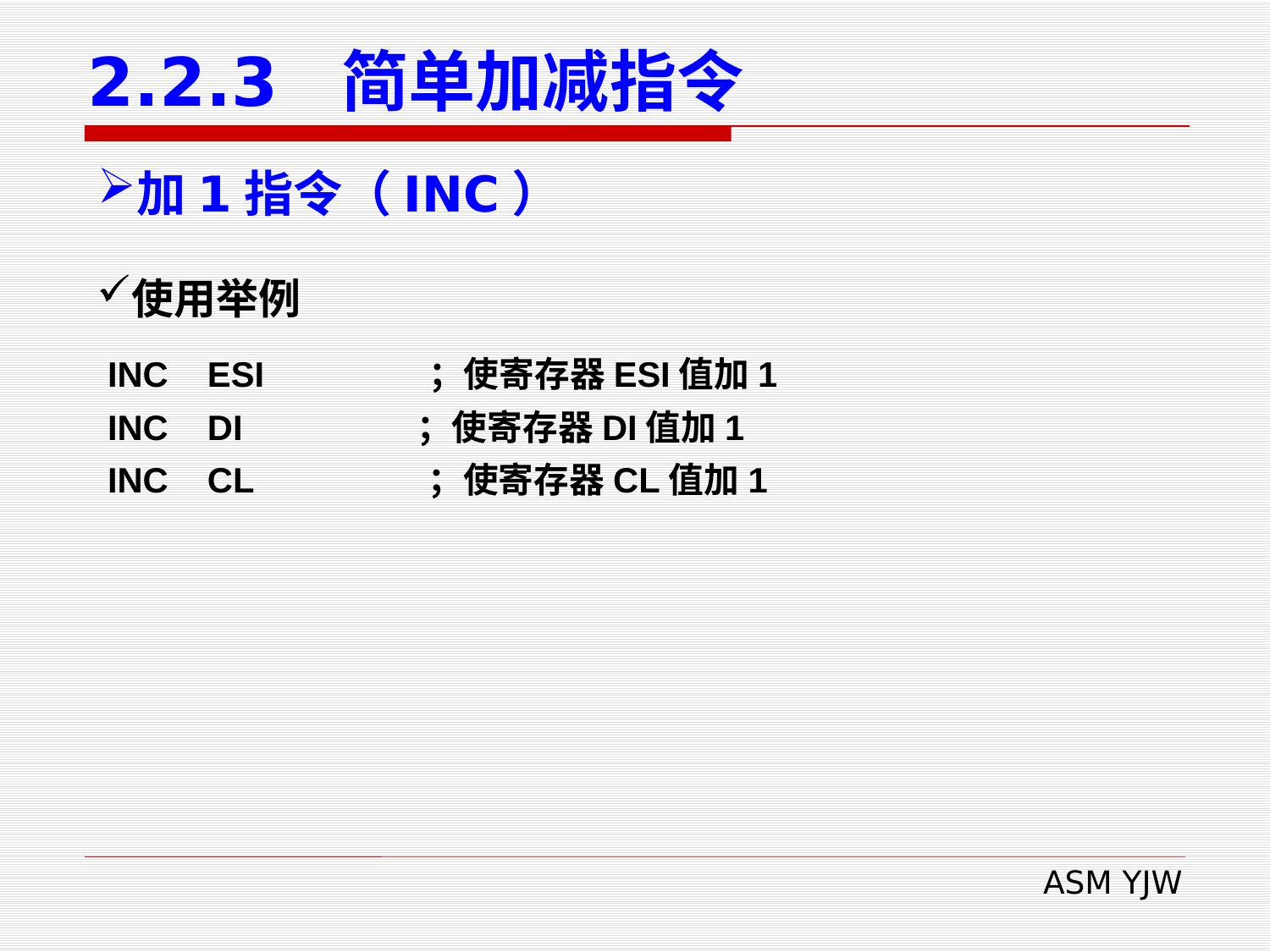

# 2.2.3  简单加减指令
加1指令（INC）
使用举例
INC    ESI                ；使寄存器ESI值加1
INC    DI                 ；使寄存器DI值加1
INC    CL                 ；使寄存器CL值加1